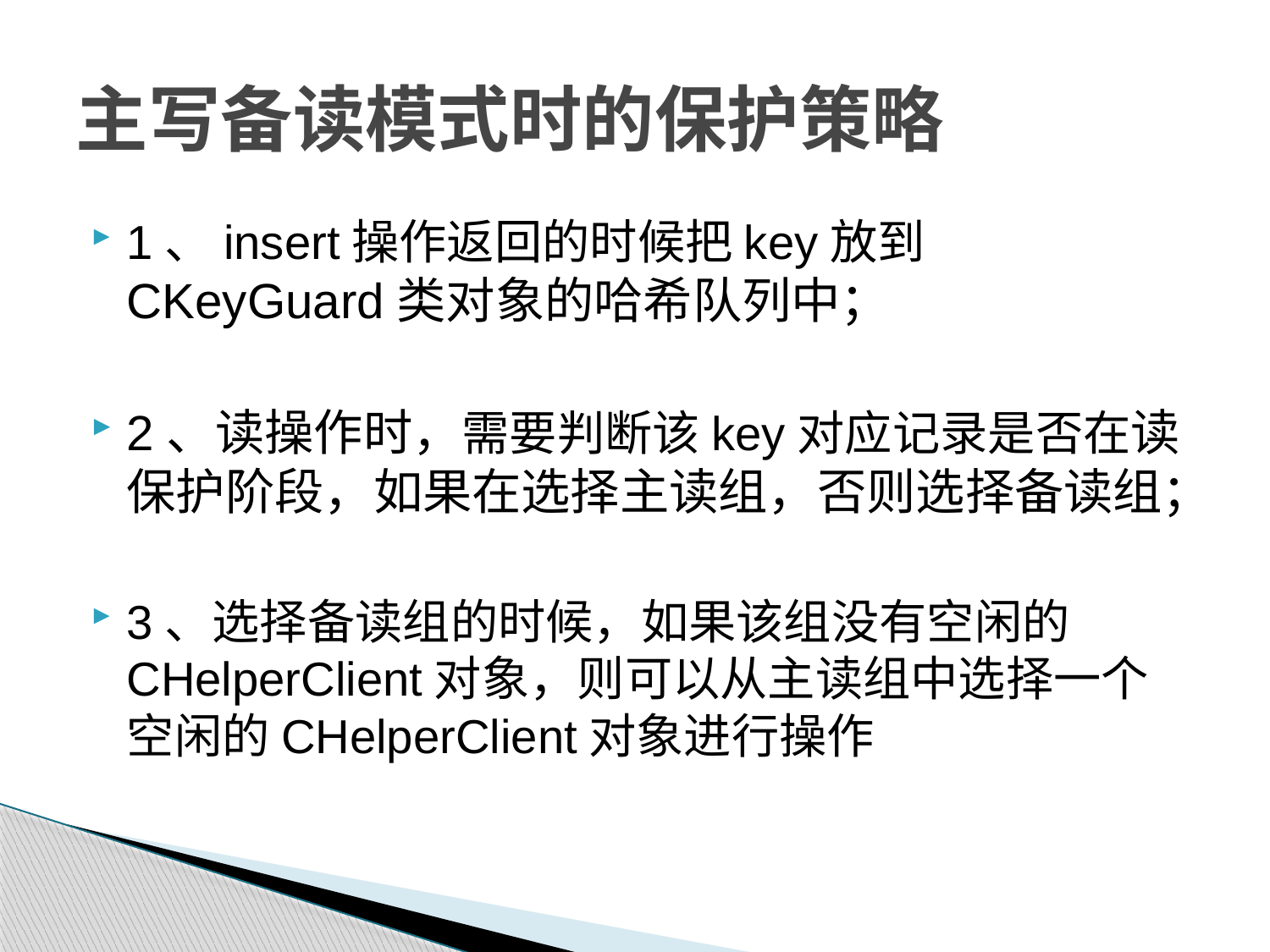

# 主写备读模式时的保护策略
1、insert操作返回的时候把key放到CKeyGuard类对象的哈希队列中；

2、读操作时，需要判断该key对应记录是否在读保护阶段，如果在选择主读组，否则选择备读组；

3、选择备读组的时候，如果该组没有空闲的CHelperClient对象，则可以从主读组中选择一个空闲的CHelperClient对象进行操作